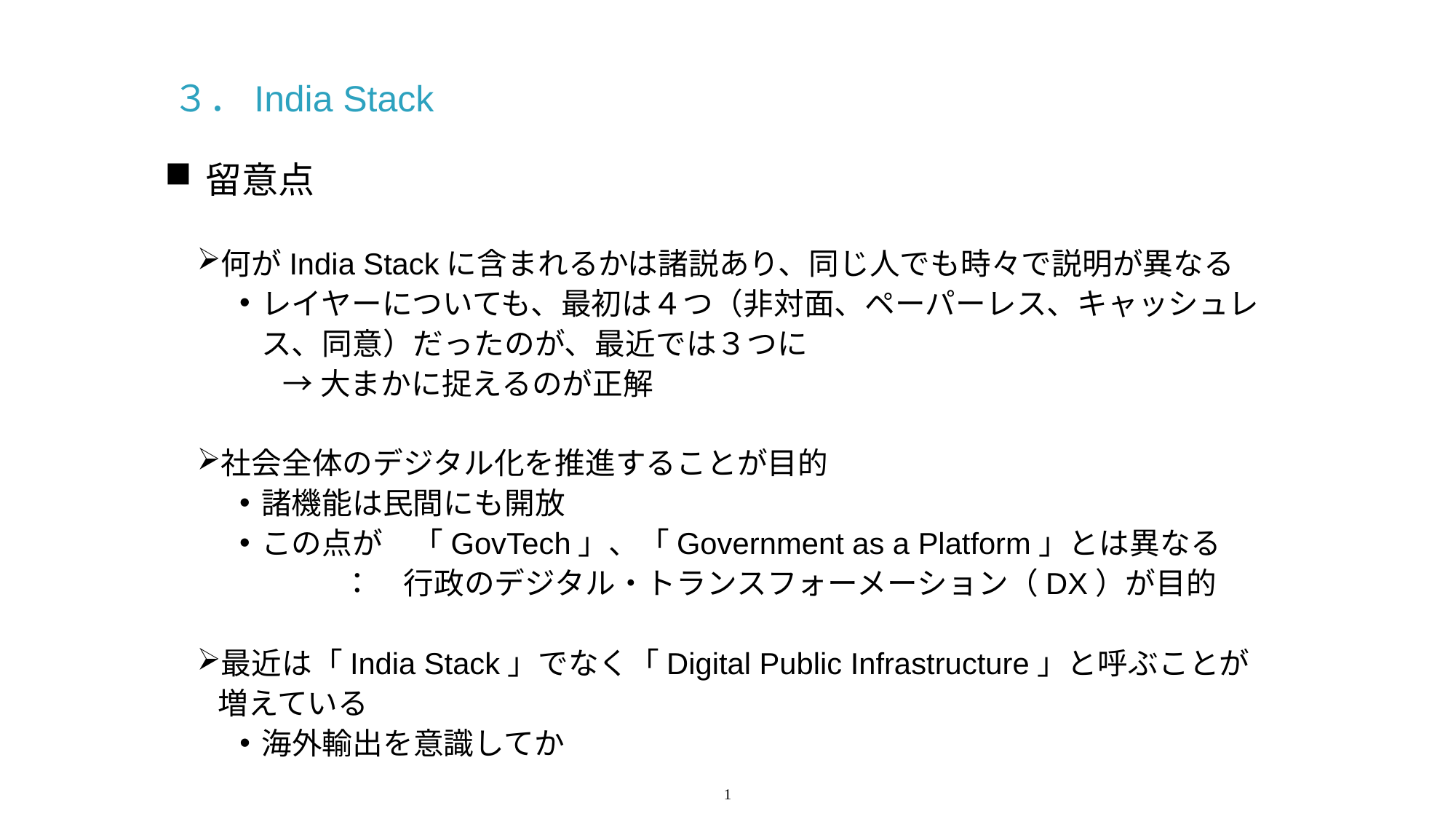

３．India Stack
留意点

何がIndia Stackに含まれるかは諸説あり、同じ人でも時々で説明が異なる
レイヤーについても、最初は４つ（非対面、ペーパーレス、キャッシュレス、同意）だったのが、最近では３つに
→大まかに捉えるのが正解

社会全体のデジタル化を推進することが目的
諸機能は民間にも開放
この点が　「GovTech」、「Government as a Platform」とは異なる
　　：　行政のデジタル・トランスフォーメーション（DX）が目的

最近は「India Stack」でなく「Digital Public Infrastructure」と呼ぶことが増えている
海外輸出を意識してか

1